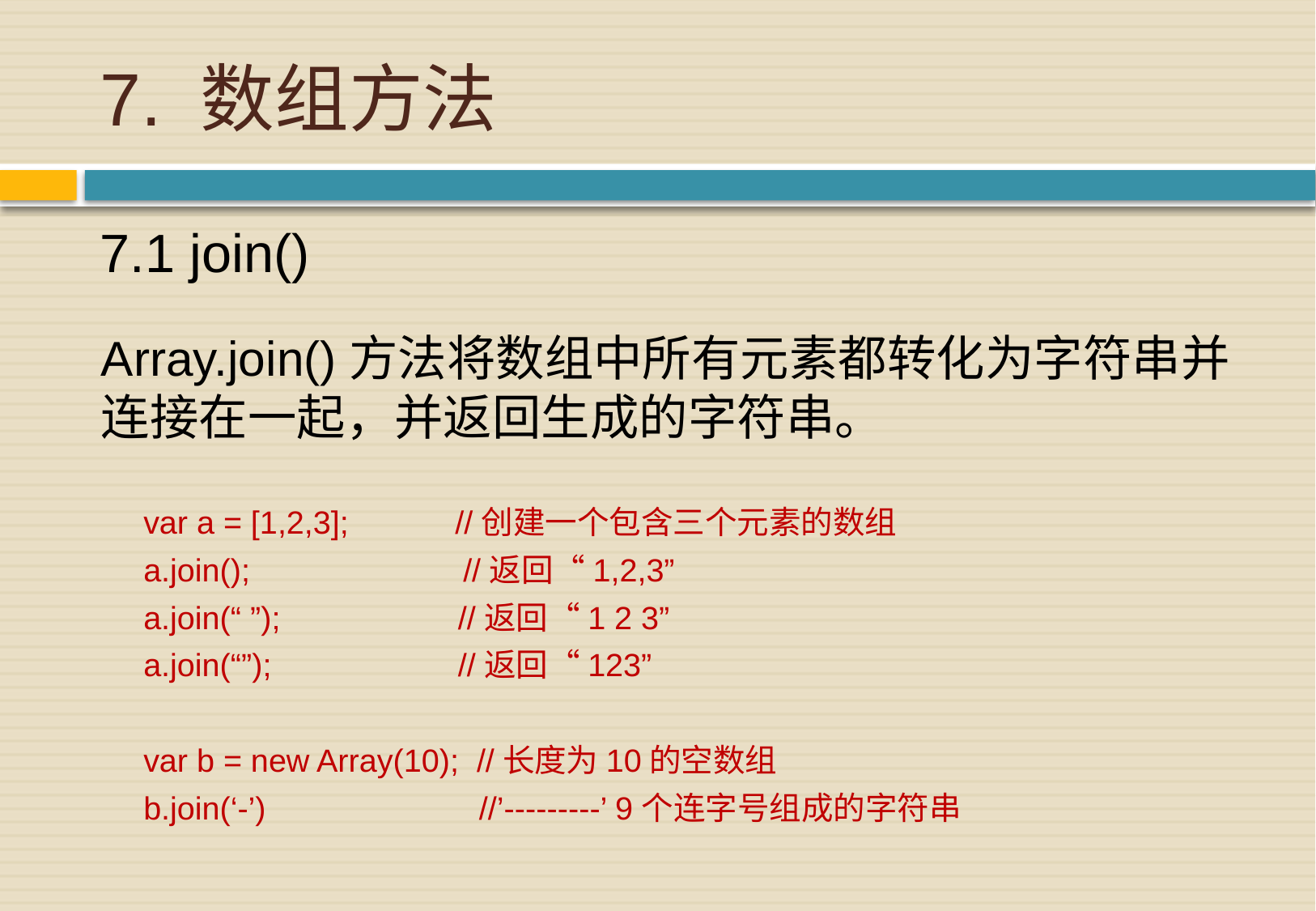

# 7. 数组方法
7.1 join()
Array.join()方法将数组中所有元素都转化为字符串并连接在一起，并返回生成的字符串。

var a = [1,2,3];            //创建一个包含三个元素的数组
a.join();                        //返回“1,2,3”
a.join(“ ”);                    //返回“1 2 3”
a.join(“”);                     //返回“123”

var b = new Array(10);  //长度为10的空数组
b.join(‘-’)                        //’---------’ 9个连字号组成的字符串